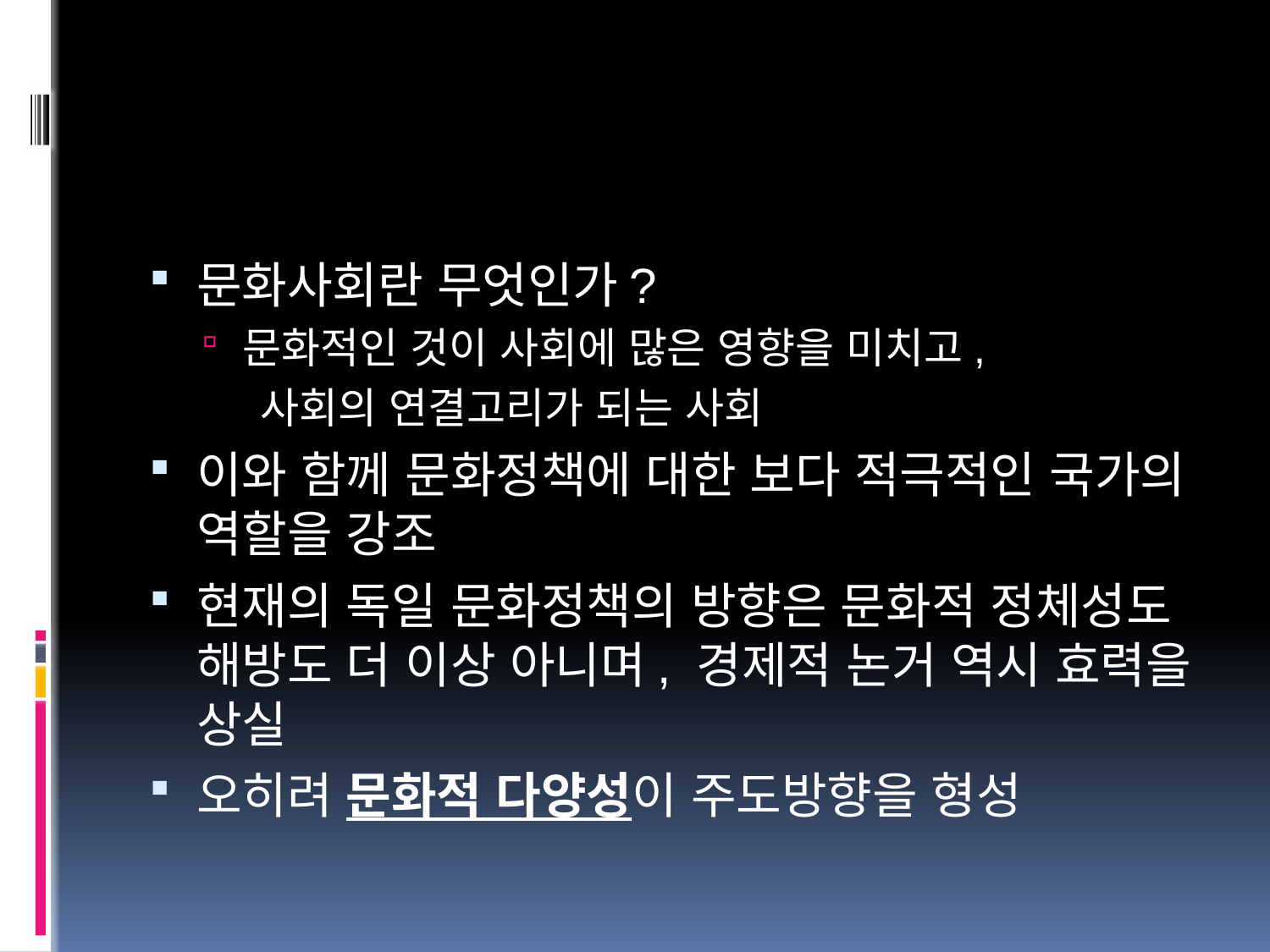

#
문화사회란 무엇인가?
문화적인 것이 사회에 많은 영향을 미치고,
    사회의 연결고리가 되는 사회
이와 함께 문화정책에 대한 보다 적극적인 국가의 역할을 강조
현재의 독일 문화정책의 방향은 문화적 정체성도 해방도 더 이상 아니며, 경제적 논거 역시 효력을 상실
오히려 문화적 다양성이 주도방향을 형성